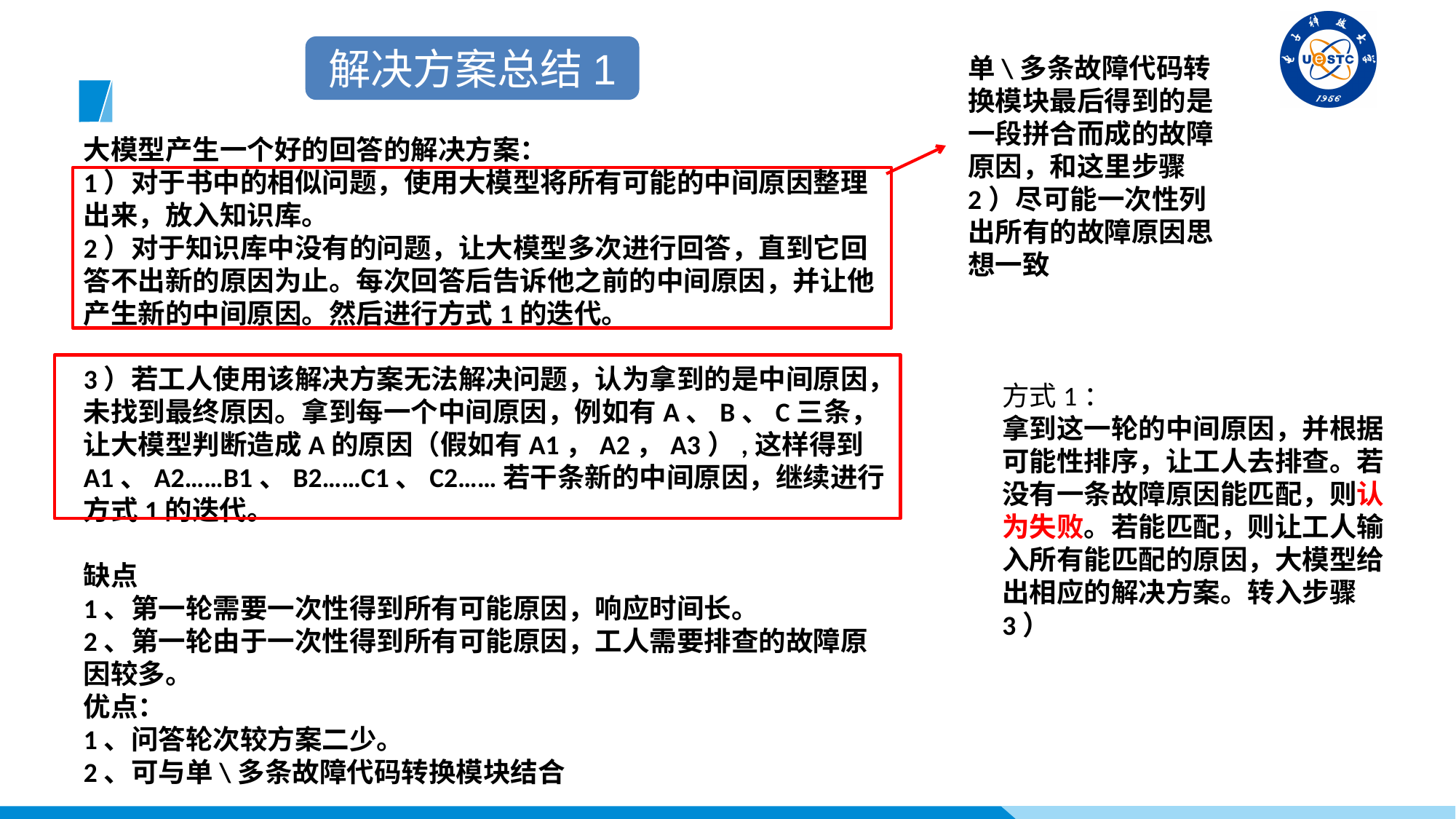

解决方案总结1
单\多条故障代码转换模块最后得到的是一段拼合而成的故障原因，和这里步骤2）尽可能一次性列出所有的故障原因思想一致
大模型产生一个好的回答的解决方案：
1）对于书中的相似问题，使用大模型将所有可能的中间原因整理出来，放入知识库。
2）对于知识库中没有的问题，让大模型多次进行回答，直到它回答不出新的原因为止。每次回答后告诉他之前的中间原因，并让他产生新的中间原因。然后进行方式1的迭代。

3）若工人使用该解决方案无法解决问题，认为拿到的是中间原因，未找到最终原因。拿到每一个中间原因，例如有A、B、C三条，让大模型判断造成A的原因（假如有A1，A2，A3）,这样得到A1、A2……B1、B2……C1、C2……若干条新的中间原因，继续进行方式1的迭代。

缺点
1、第一轮需要一次性得到所有可能原因，响应时间长。
2、第一轮由于一次性得到所有可能原因，工人需要排查的故障原因较多。
优点：
1、问答轮次较方案二少。
2、可与单\多条故障代码转换模块结合

方式1：
拿到这一轮的中间原因，并根据可能性排序，让工人去排查。若没有一条故障原因能匹配，则认为失败。若能匹配，则让工人输入所有能匹配的原因，大模型给出相应的解决方案。转入步骤3）